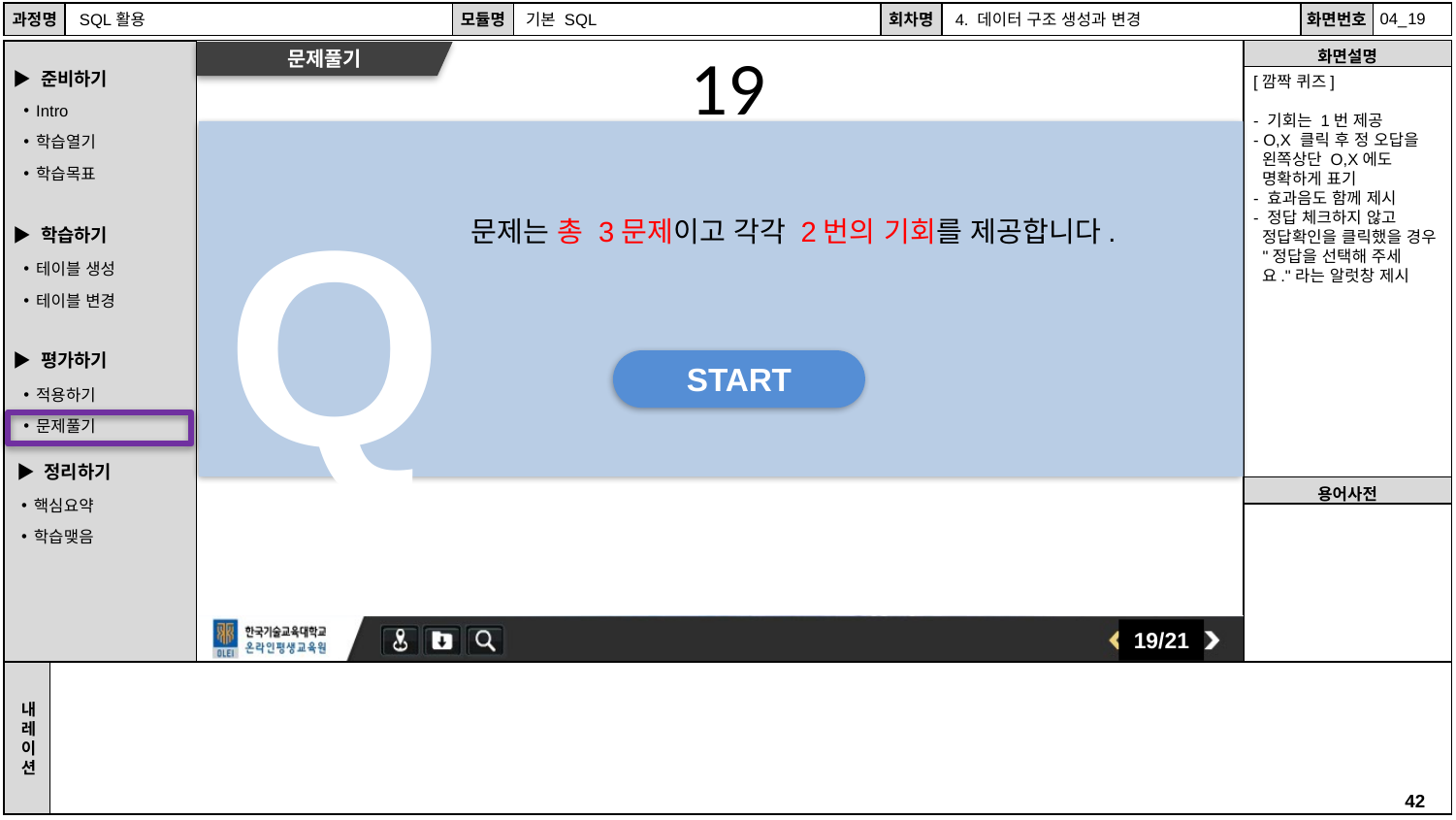

19
19
문제풀기
[깜짝 퀴즈]

- 기회는 1번 제공
- O,X 클릭 후 정 오답을 왼쪽상단 O,X에도 명확하게 표기
- 효과음도 함께 제시
- 정답 체크하지 않고 정답확인을 클릭했을 경우
  "정답을 선택해 주세요."라는 알럿창 제시

 Q
문제는 총 3문제이고 각각 2번의 기회를 제공합니다.
START

19/21
08